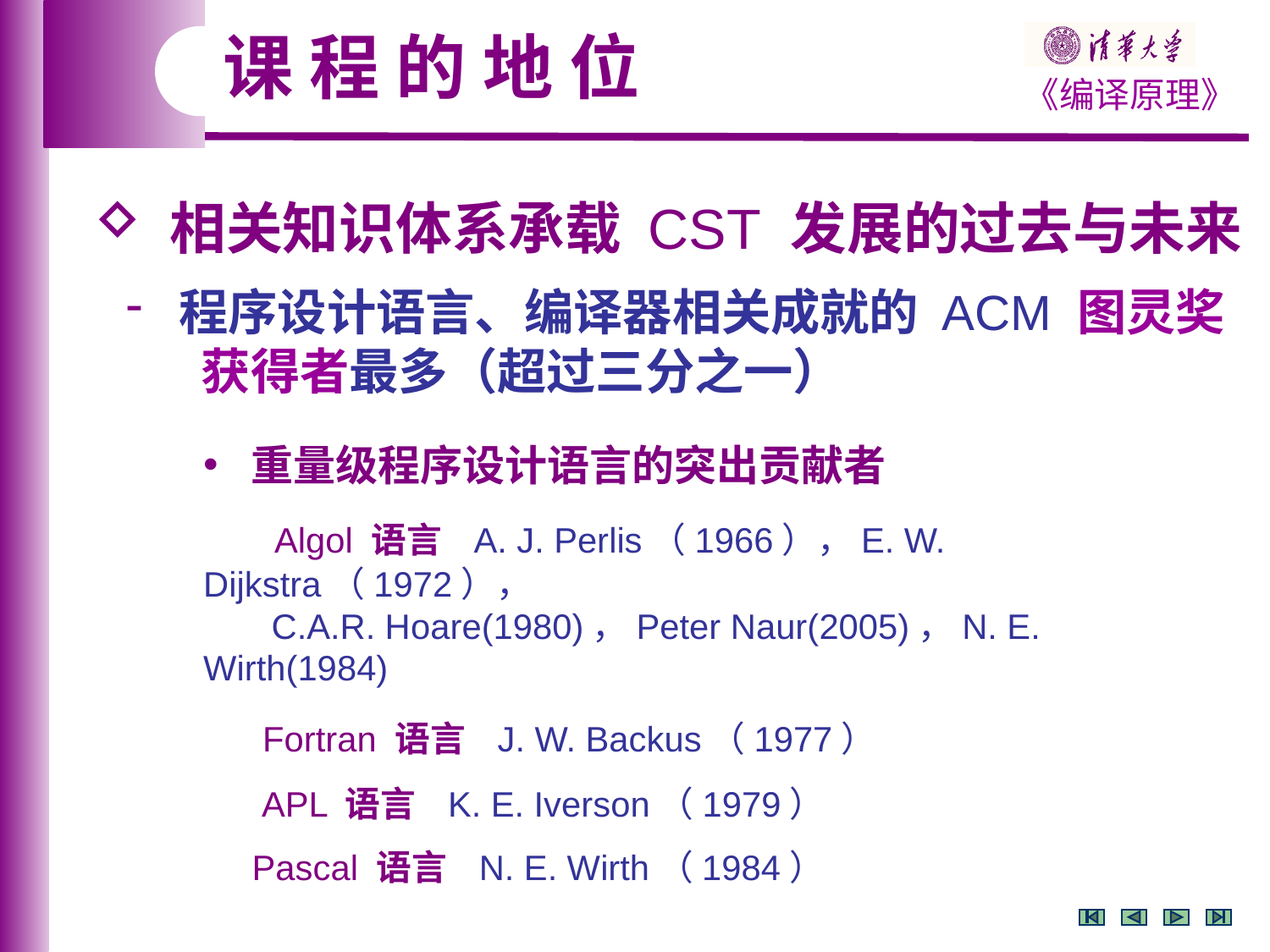

课 程 的 地 位
 相关知识体系承载 CST 发展的过去与未来

 程序设计语言、编译器相关成就的 ACM 图灵奖
   获得者最多（超过三分之一）
重量级程序设计语言的突出贡献者

      Algol 语言   A. J. Perlis（1966），E. W. Dijkstra（1972），
       C.A.R. Hoare(1980)，Peter Naur(2005)，N. E. Wirth(1984)

     Fortran 语言   J. W. Backus（1977）

      APL 语言   K. E. Iverson（1979）

     Pascal 语言   N. E. Wirth（1984）